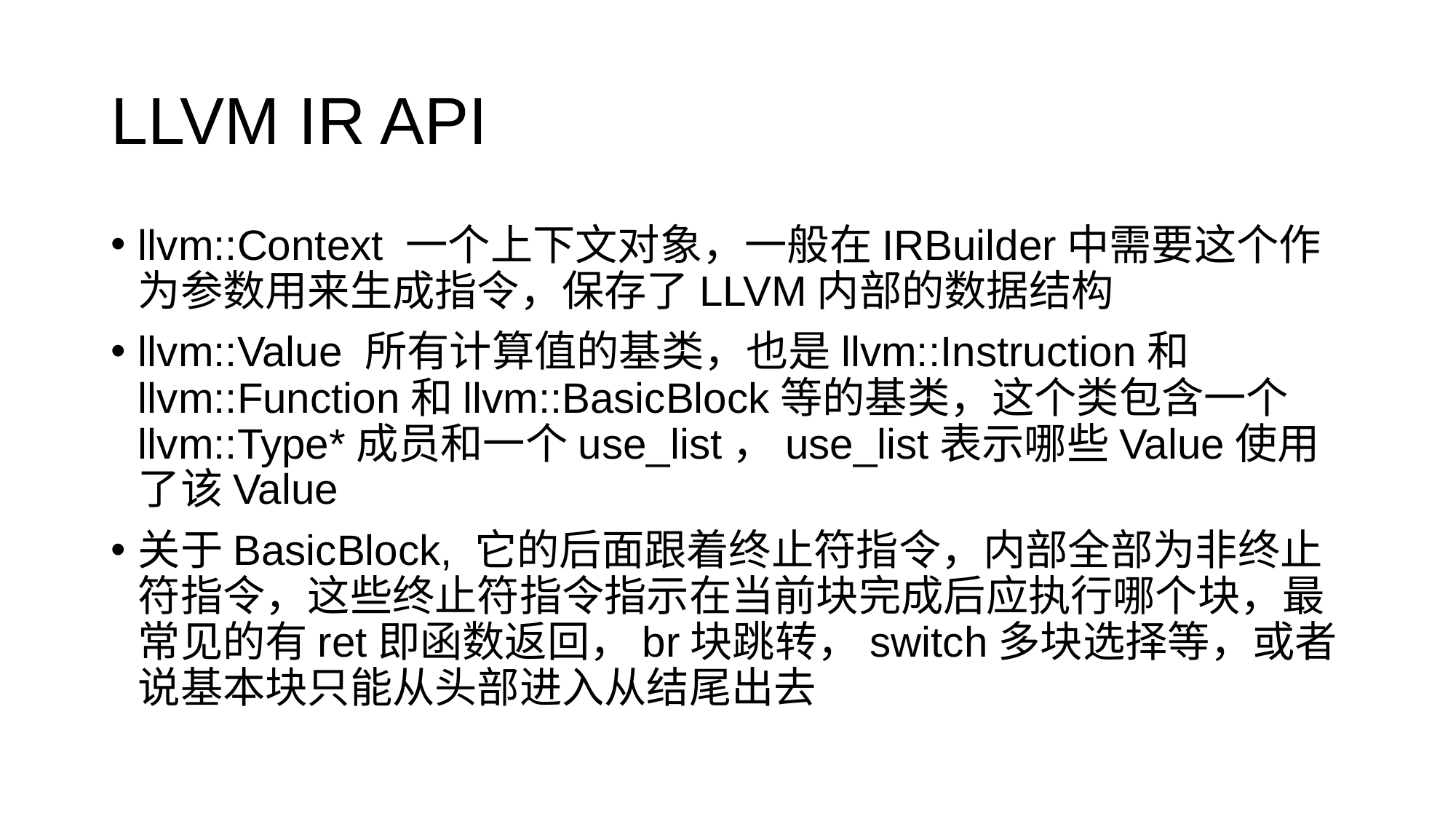

# LLVM IR API
llvm::Context 一个上下文对象，一般在IRBuilder中需要这个作为参数用来生成指令，保存了LLVM内部的数据结构
llvm::Value 所有计算值的基类，也是llvm::Instruction和llvm::Function和llvm::BasicBlock等的基类，这个类包含一个llvm::Type*成员和一个use_list，use_list表示哪些Value使用了该Value
关于BasicBlock, 它的后面跟着终止符指令，内部全部为非终止符指令，这些终止符指令指示在当前块完成后应执行哪个块，最常见的有ret即函数返回，br块跳转，switch多块选择等，或者说基本块只能从头部进入从结尾出去